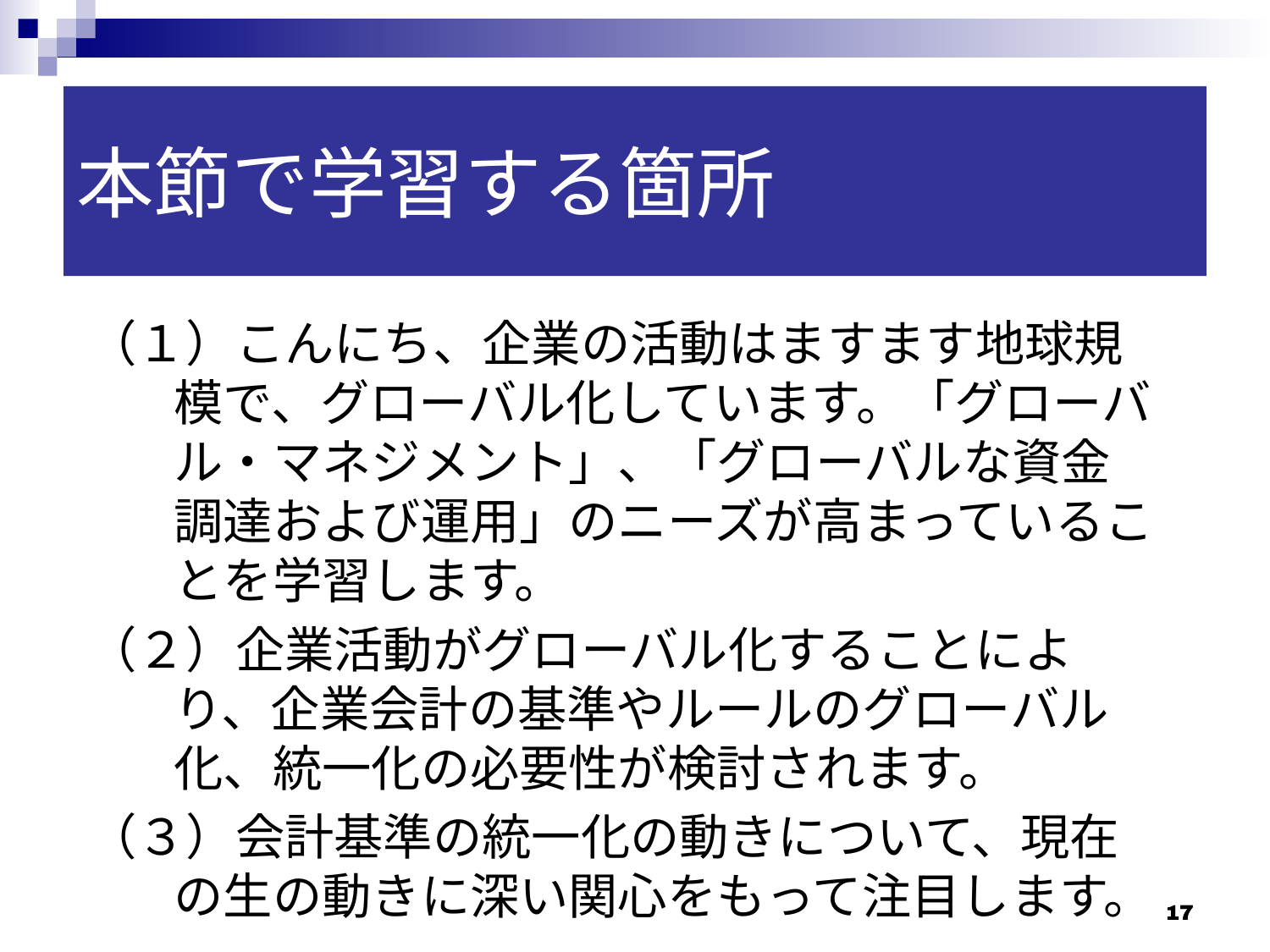

本節で学習する箇所
（１）こんにち、企業の活動はますます地球規模で、グローバル化しています。「グローバル・マネジメント」、「グローバルな資金調達および運用」のニーズが高まっていることを学習します。
（２）企業活動がグローバル化することにより、企業会計の基準やルールのグローバル化、統一化の必要性が検討されます。
（３）会計基準の統一化の動きについて、現在の生の動きに深い関心をもって注目します。
17
17